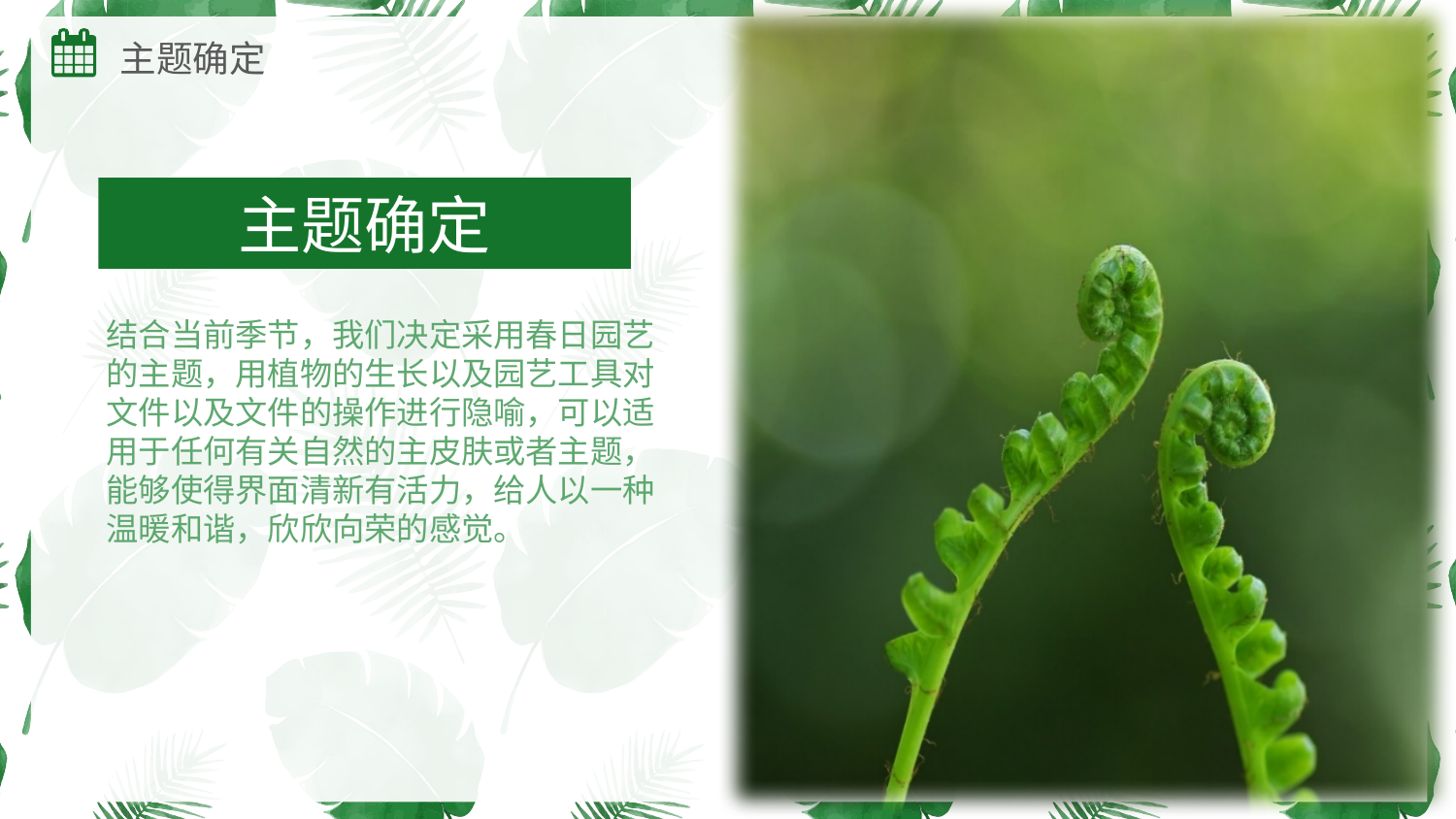

主题确定
主题确定
结合当前季节，我们决定采用春日园艺
的主题，用植物的生长以及园艺工具对
文件以及文件的操作进行隐喻，可以适
用于任何有关自然的主皮肤或者主题，
能够使得界面清新有活力，给人以一种
温暖和谐，欣欣向荣的感觉。